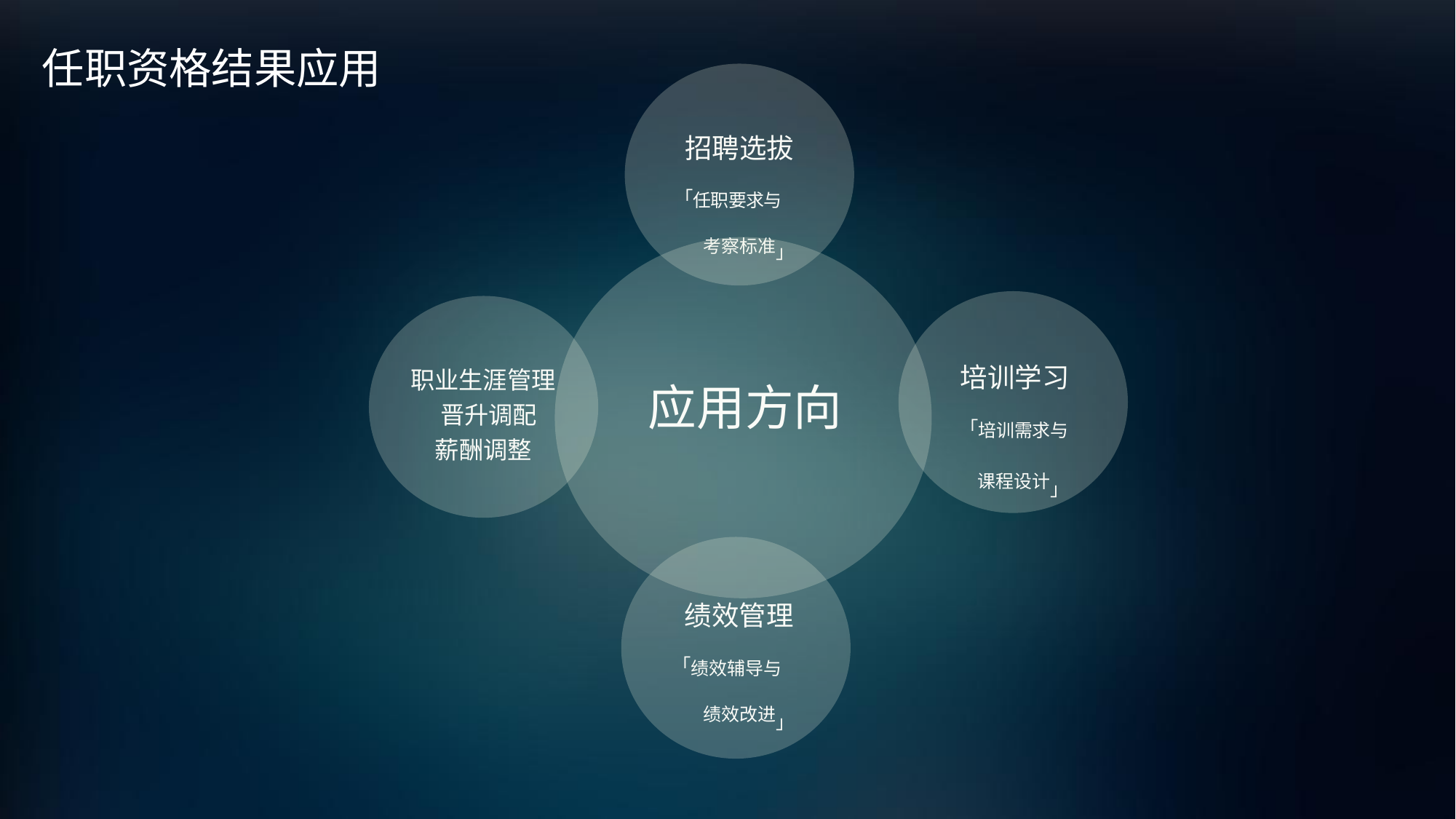

# 任职资格结果应用

招聘选拔
「任职要求与  考察标准」

培训学习
「培训需求与
课程设计」
职业生涯管理  晋升调配  薪酬调整

应用方向

绩效管理
「绩效辅导与  绩效改进」